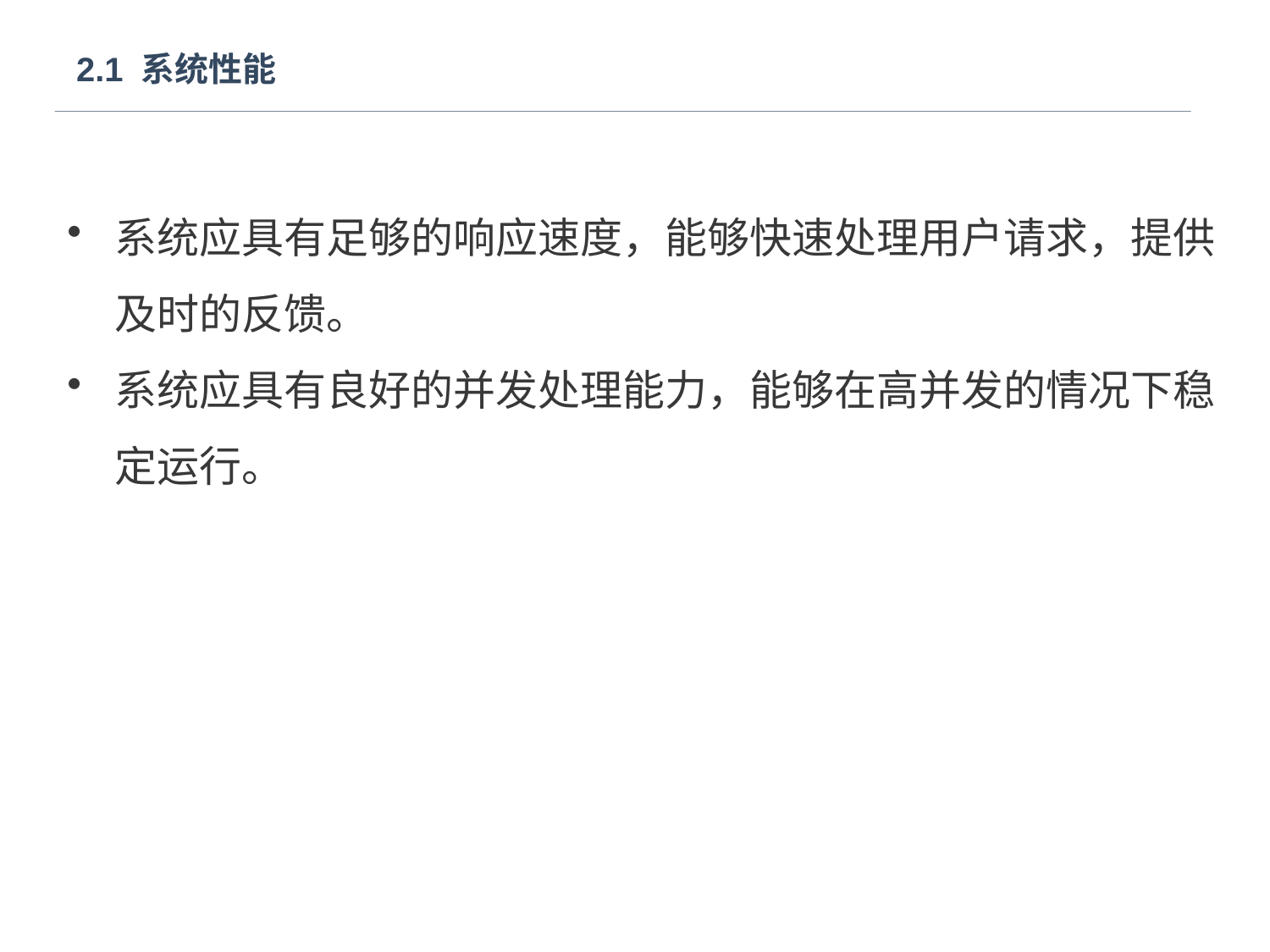

2.1 系统性能

系统应具有足够的响应速度，能够快速处理用户请求，提供及时的反馈。
系统应具有良好的并发处理能力，能够在高并发的情况下稳定运行。